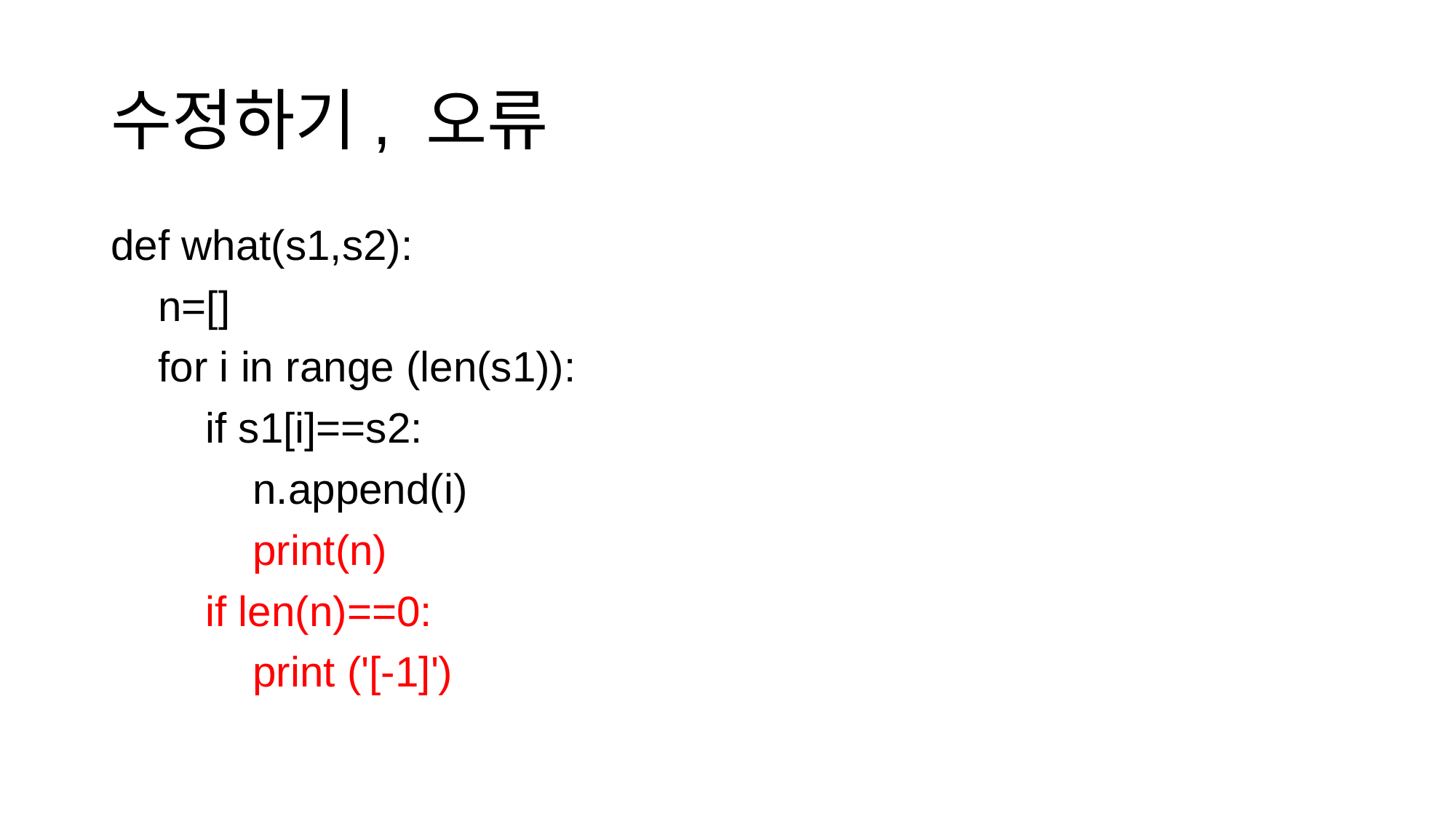

# 수정하기, 오류
def what(s1,s2):
    n=[]
    for i in range (len(s1)):
        if s1[i]==s2:
            n.append(i)
            print(n)
        if len(n)==0:
            print ('[-1]')